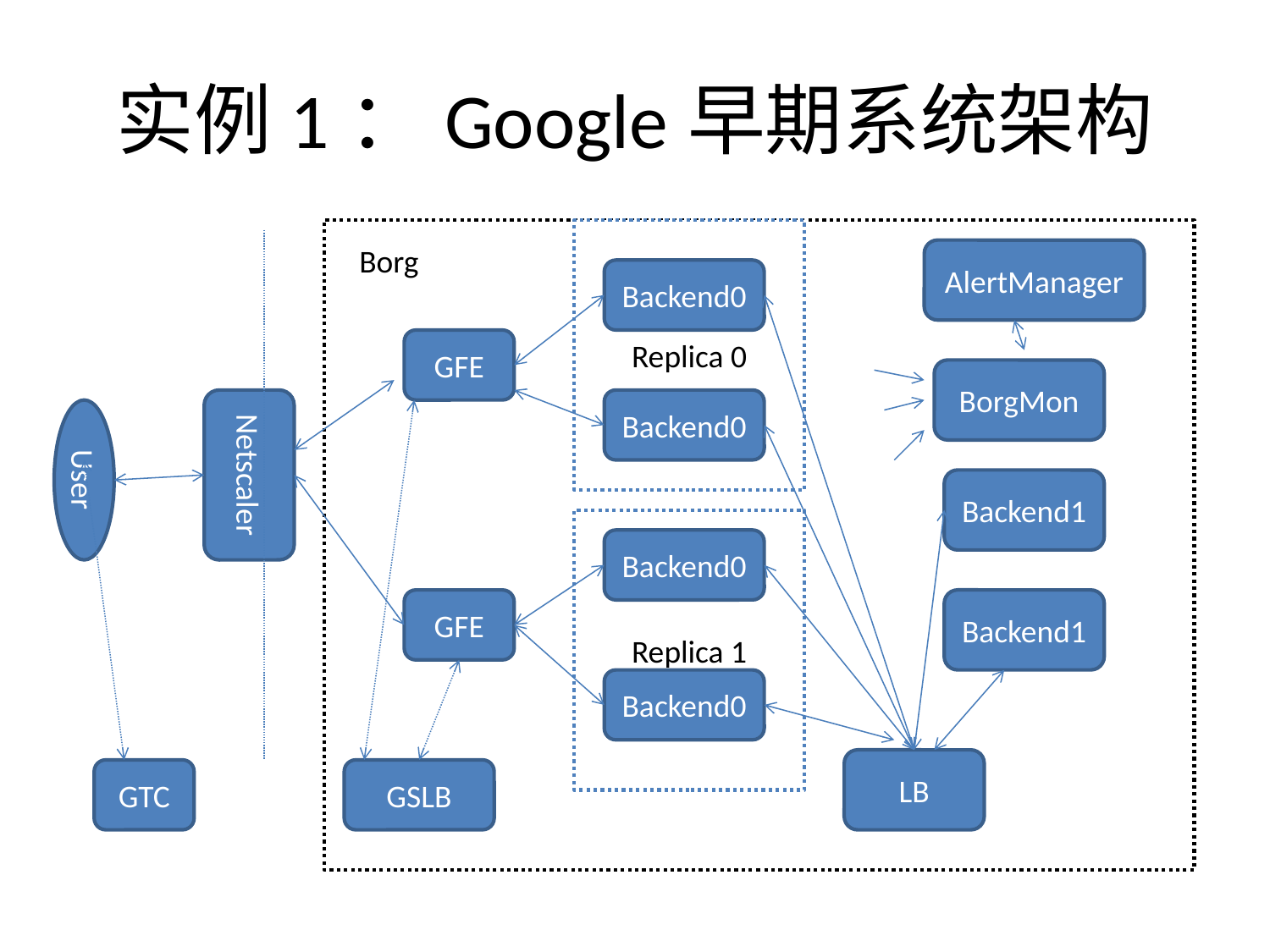

# 实例1：Google早期系统架构

Replica 0

Borg
AlertManager
Backend0
GFE
BorgMon
Netscaler
Backend0
User
Backend1
GFE
Replica 1
Backend0
GFE
Backend1
Backend0
LB
GTC
GSLB